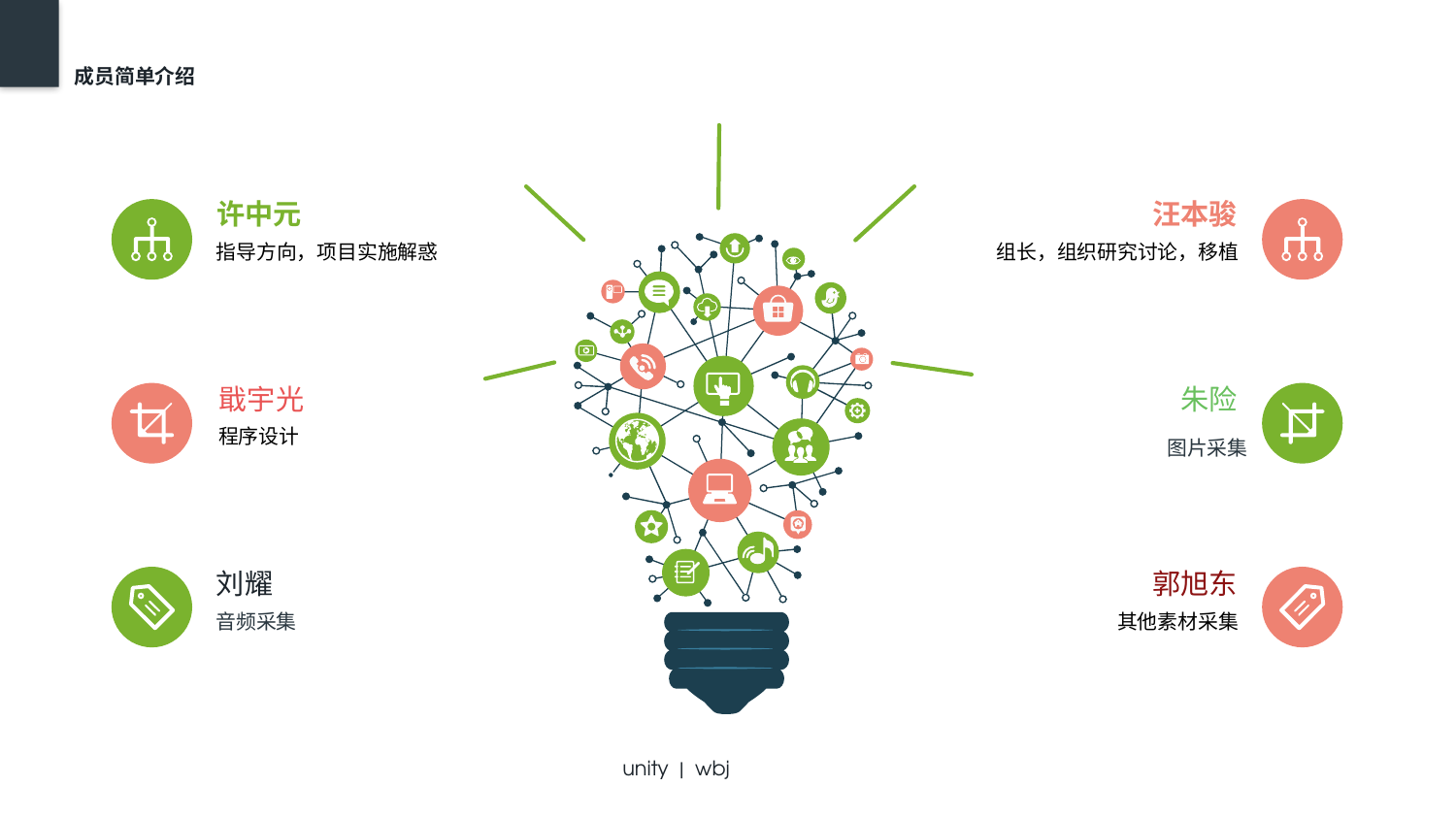

成员简单介绍

汪本骏
许中元

指导方向，项目实施解惑
组长，组织研究讨论，移植
戢宇光
朱险

程序设计
图片采集
刘耀
郭旭东

音频采集
其他素材采集
unity  |  wbj